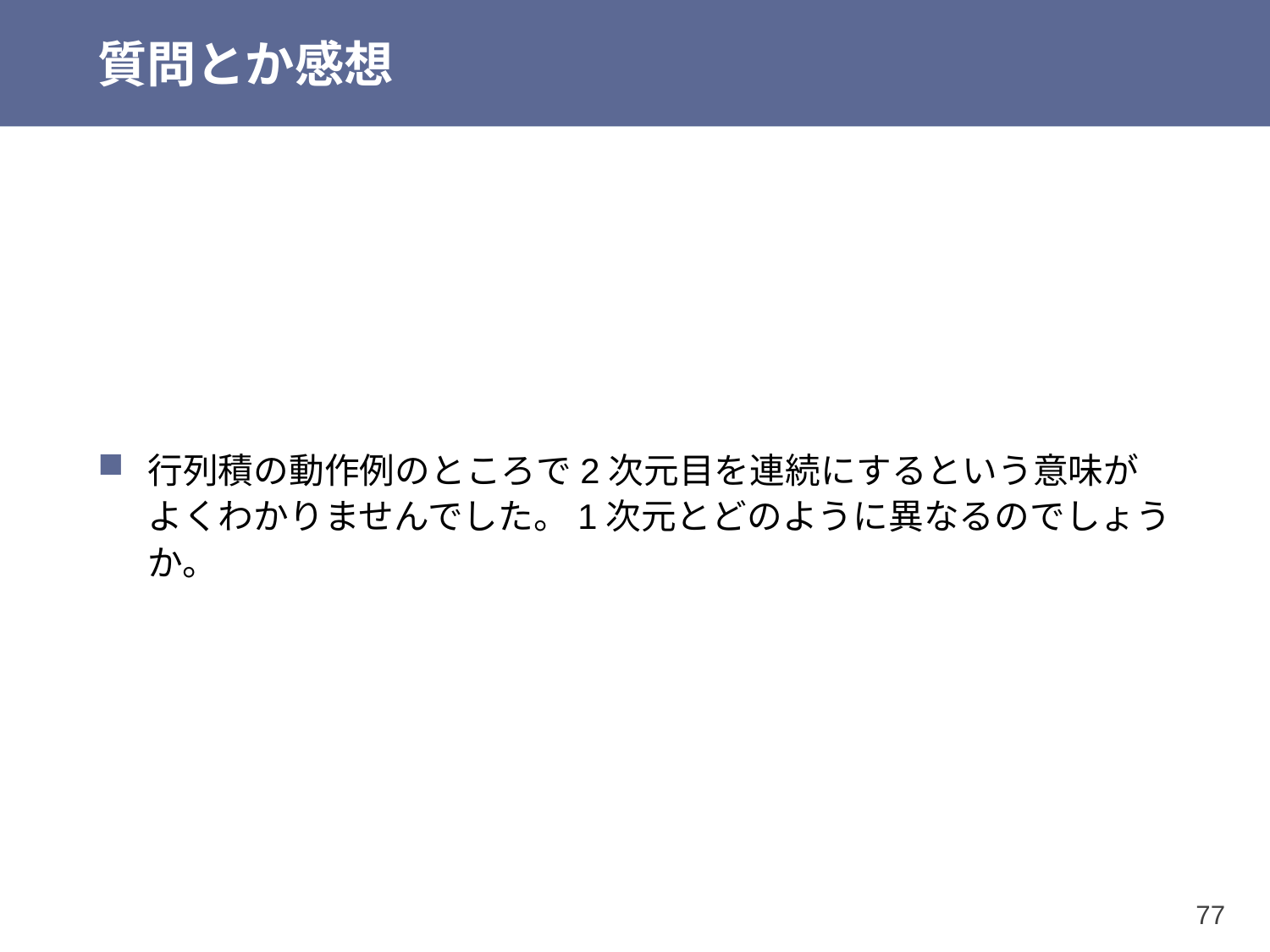

# 質問とか感想
行列積の動作例のところで2次元目を連続にするという意味がよくわかりませんでした。1次元とどのように異なるのでしょうか。